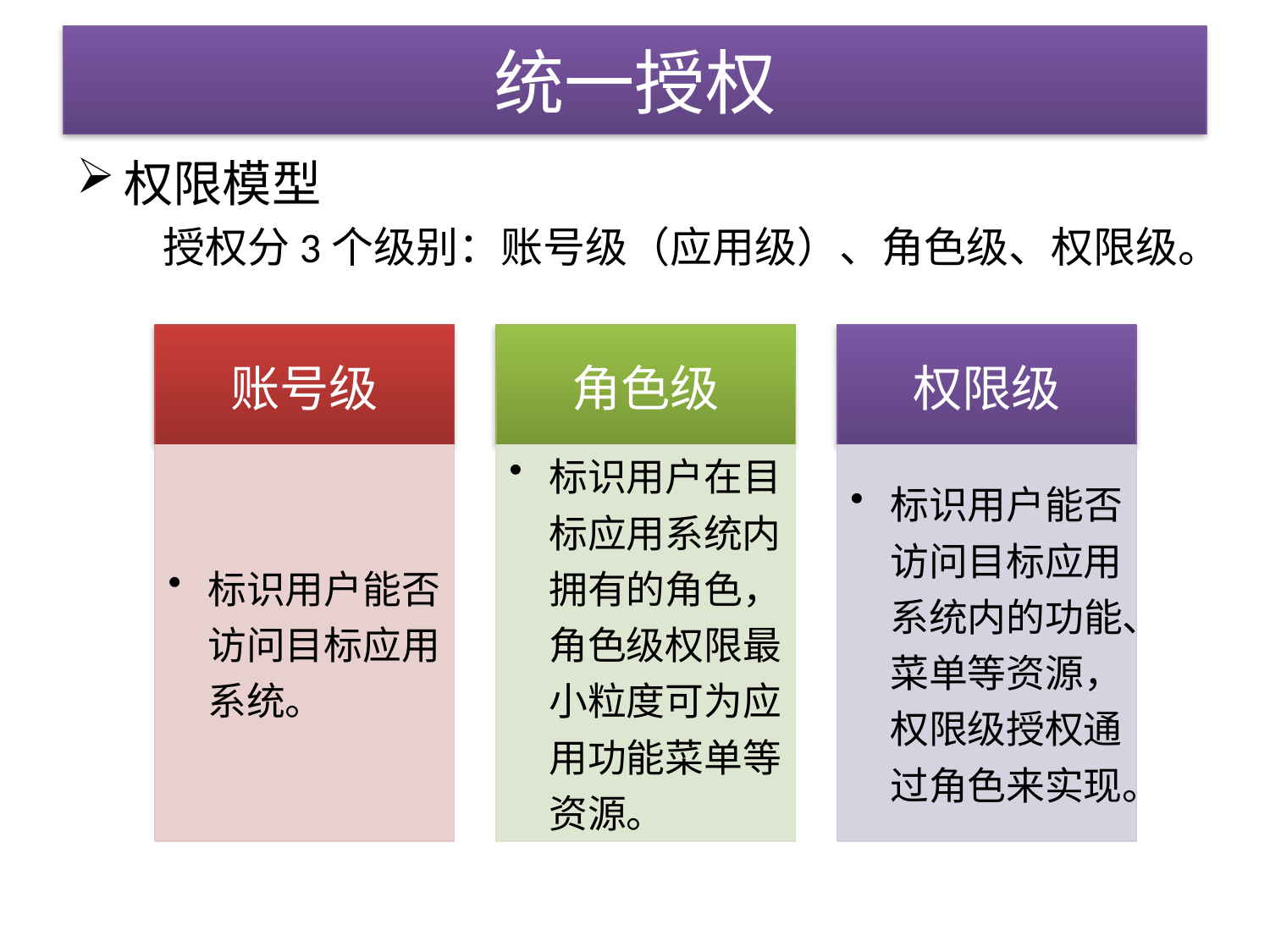

统一授权
#
权限模型
        授权分3个级别：账号级（应用级）、角色级、权限级。

账号级
标识用户能否访问目标应用系统。
角色级
权限级
标识用户能否访问目标应用系统内的功能、菜单等资源，权限级授权通过角色来实现。